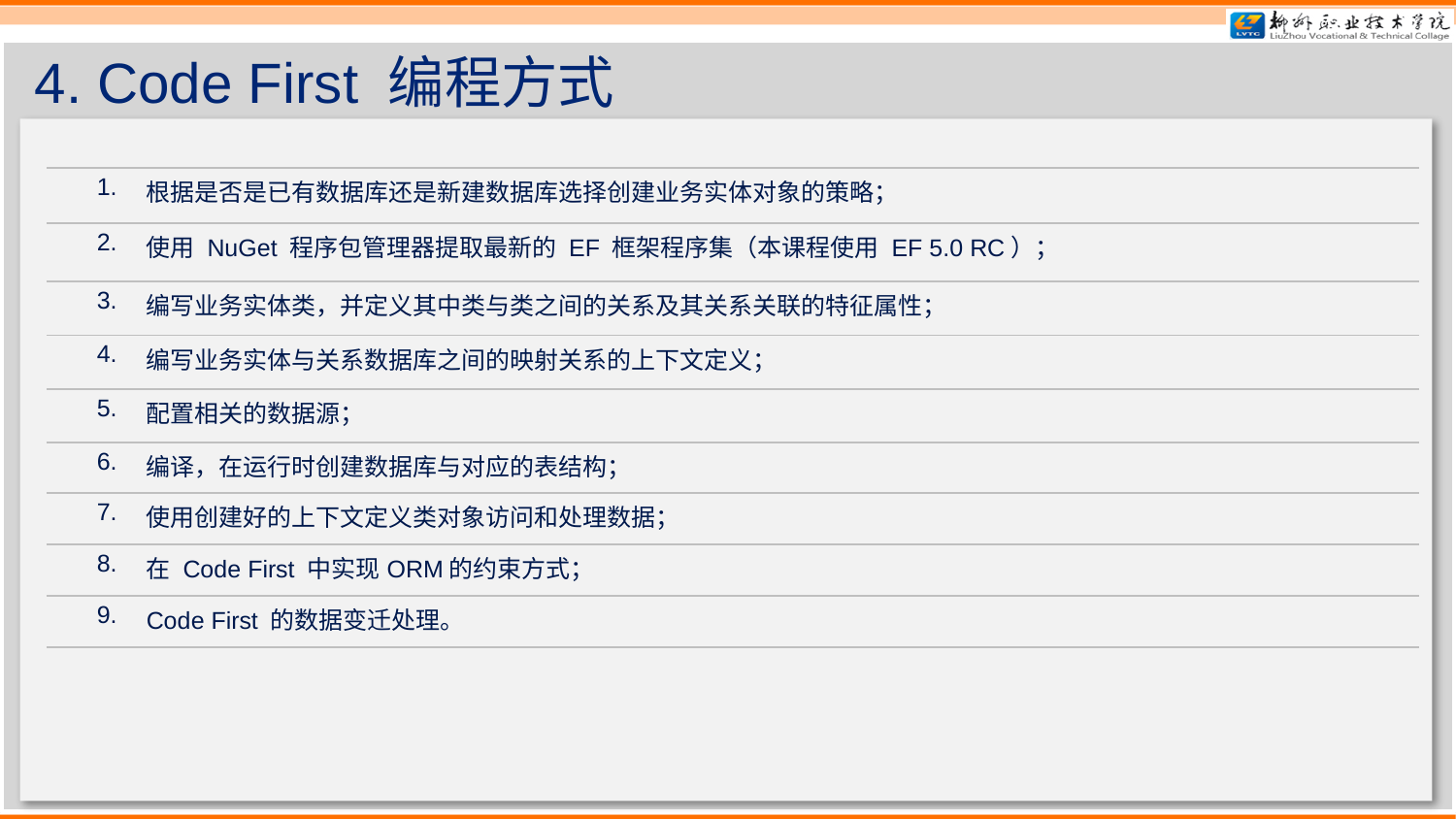

# 4. Code First 编程方式
| 1. | 根据是否是已有数据库还是新建数据库选择创建业务实体对象的策略； |
| --- | --- |
| 2. | 使用 NuGet 程序包管理器提取最新的 EF 框架程序集（本课程使用 EF 5.0 RC）； |
| 3. | 编写业务实体类，并定义其中类与类之间的关系及其关系关联的特征属性； |
| 4. | 编写业务实体与关系数据库之间的映射关系的上下文定义； |
| 5. | 配置相关的数据源； |
| 6. | 编译，在运行时创建数据库与对应的表结构； |
| 7. | 使用创建好的上下文定义类对象访问和处理数据； |
| 8. | 在 Code First 中实现ORM的约束方式； |
| 9. | Code First 的数据变迁处理。 |